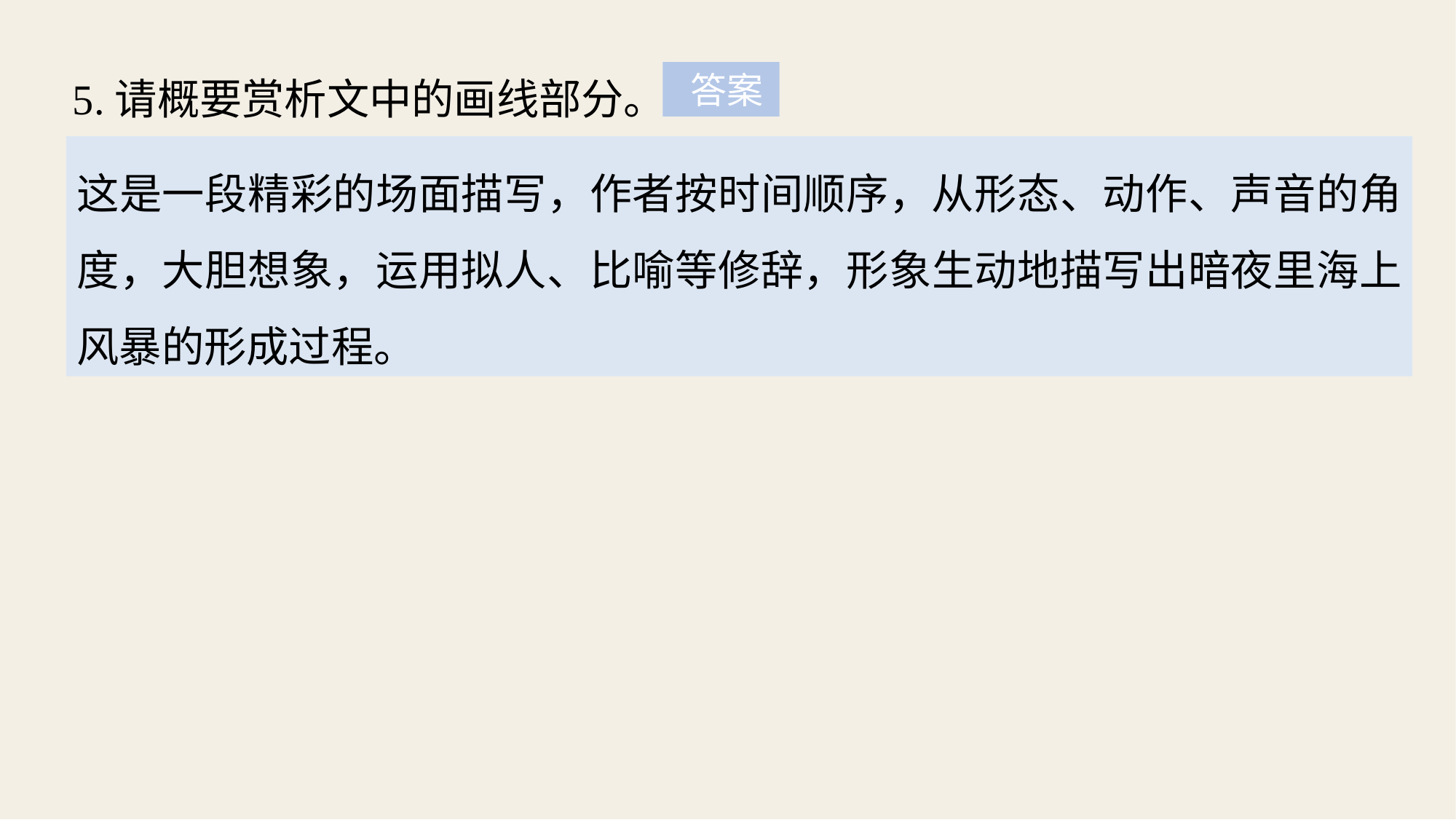

5.请概要赏析文中的画线部分。
 答案
这是一段精彩的场面描写，作者按时间顺序，从形态、动作、声音的角度，大胆想象，运用拟人、比喻等修辞，形象生动地描写出暗夜里海上风暴的形成过程。